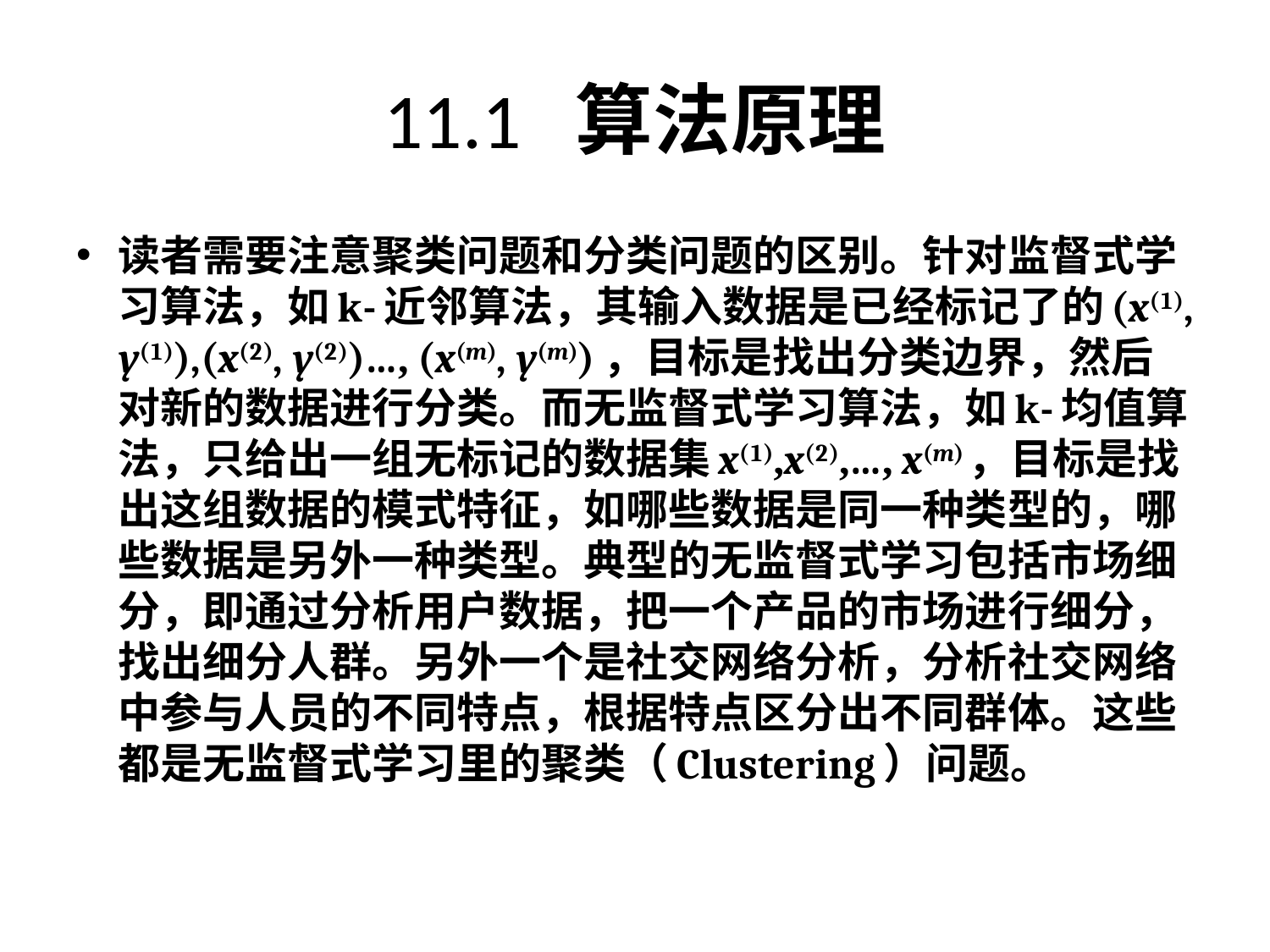

# 11.1  算法原理
读者需要注意聚类问题和分类问题的区别。针对监督式学习算法，如k-近邻算法，其输入数据是已经标记了的(x(1), y(1)),(x(2), y(2))…, (x(m), y(m))，目标是找出分类边界，然后对新的数据进行分类。而无监督式学习算法，如k-均值算法，只给出一组无标记的数据集x(1),x(2),…, x(m)，目标是找出这组数据的模式特征，如哪些数据是同一种类型的，哪些数据是另外一种类型。典型的无监督式学习包括市场细分，即通过分析用户数据，把一个产品的市场进行细分，找出细分人群。另外一个是社交网络分析，分析社交网络中参与人员的不同特点，根据特点区分出不同群体。这些都是无监督式学习里的聚类（Clustering）问题。